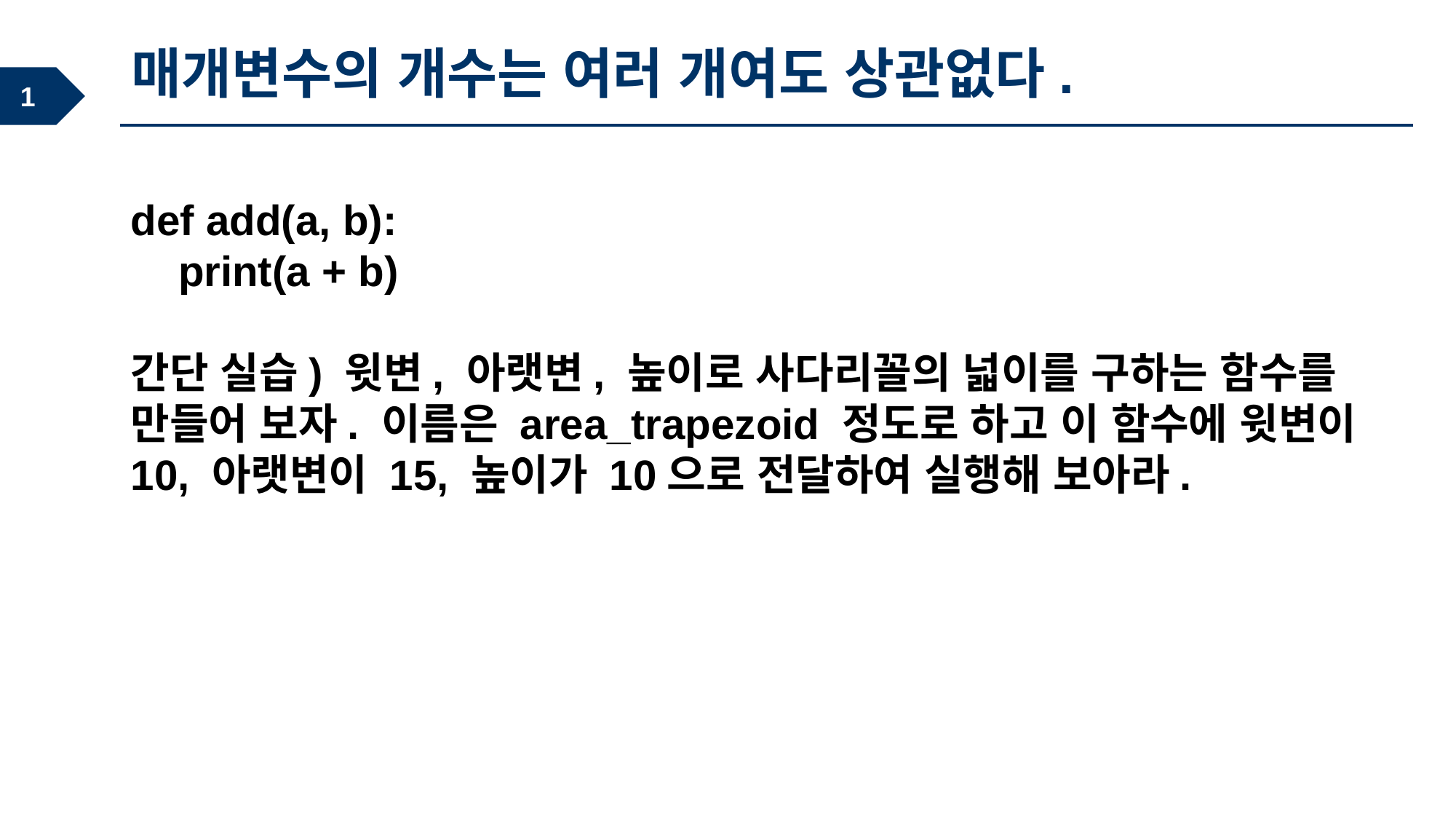

매개변수의 개수는 여러 개여도 상관없다.

def add(a, b):
    print(a + b)

간단 실습) 윗변, 아랫변, 높이로 사다리꼴의 넓이를 구하는 함수를 만들어 보자. 이름은 area_trapezoid 정도로 하고 이 함수에 윗변이 10, 아랫변이 15, 높이가 10으로 전달하여 실행해 보아라.